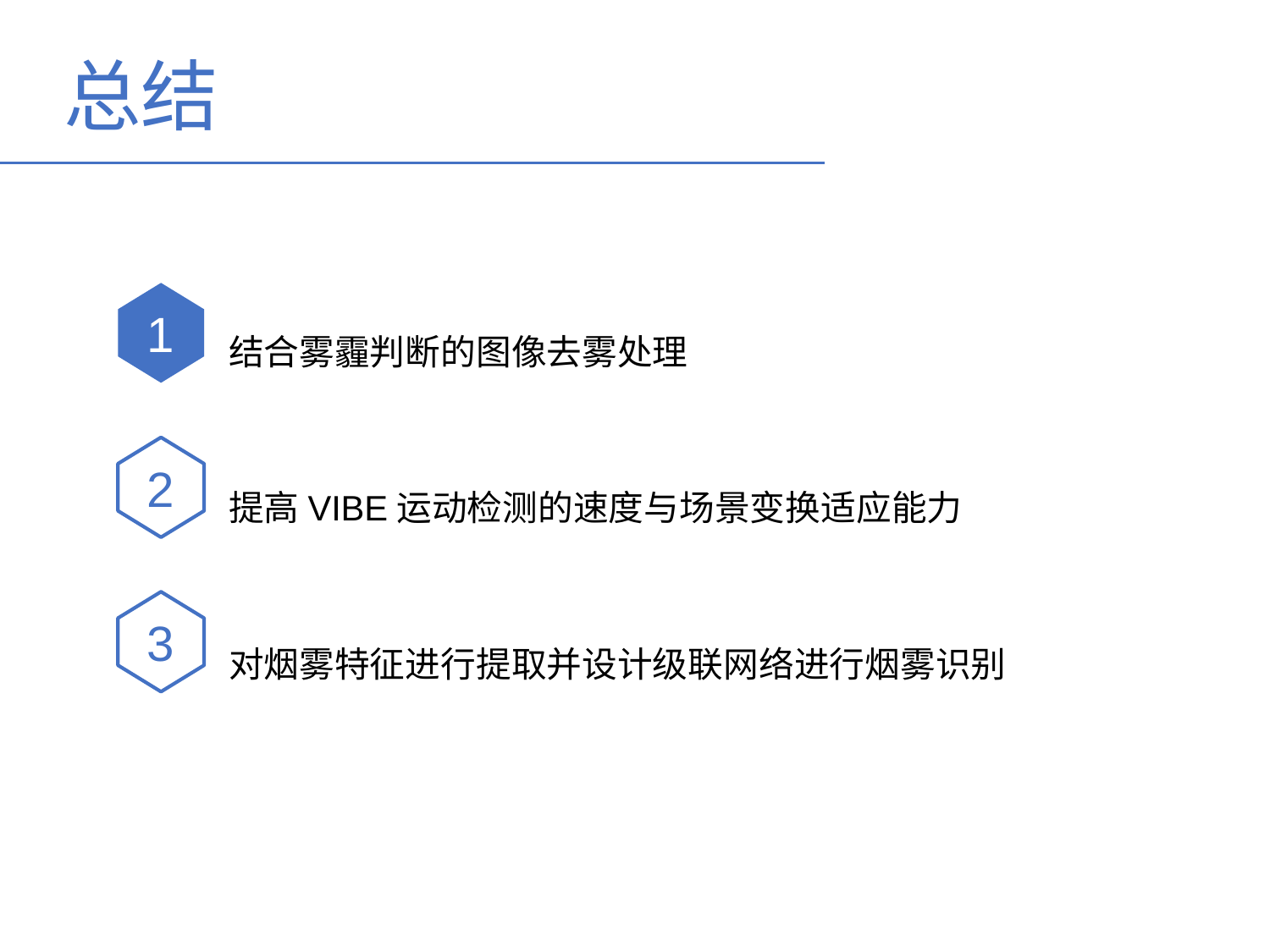

总结
1
结合雾霾判断的图像去雾处理
2
提高VIBE运动检测的速度与场景变换适应能力
3
对烟雾特征进行提取并设计级联网络进行烟雾识别